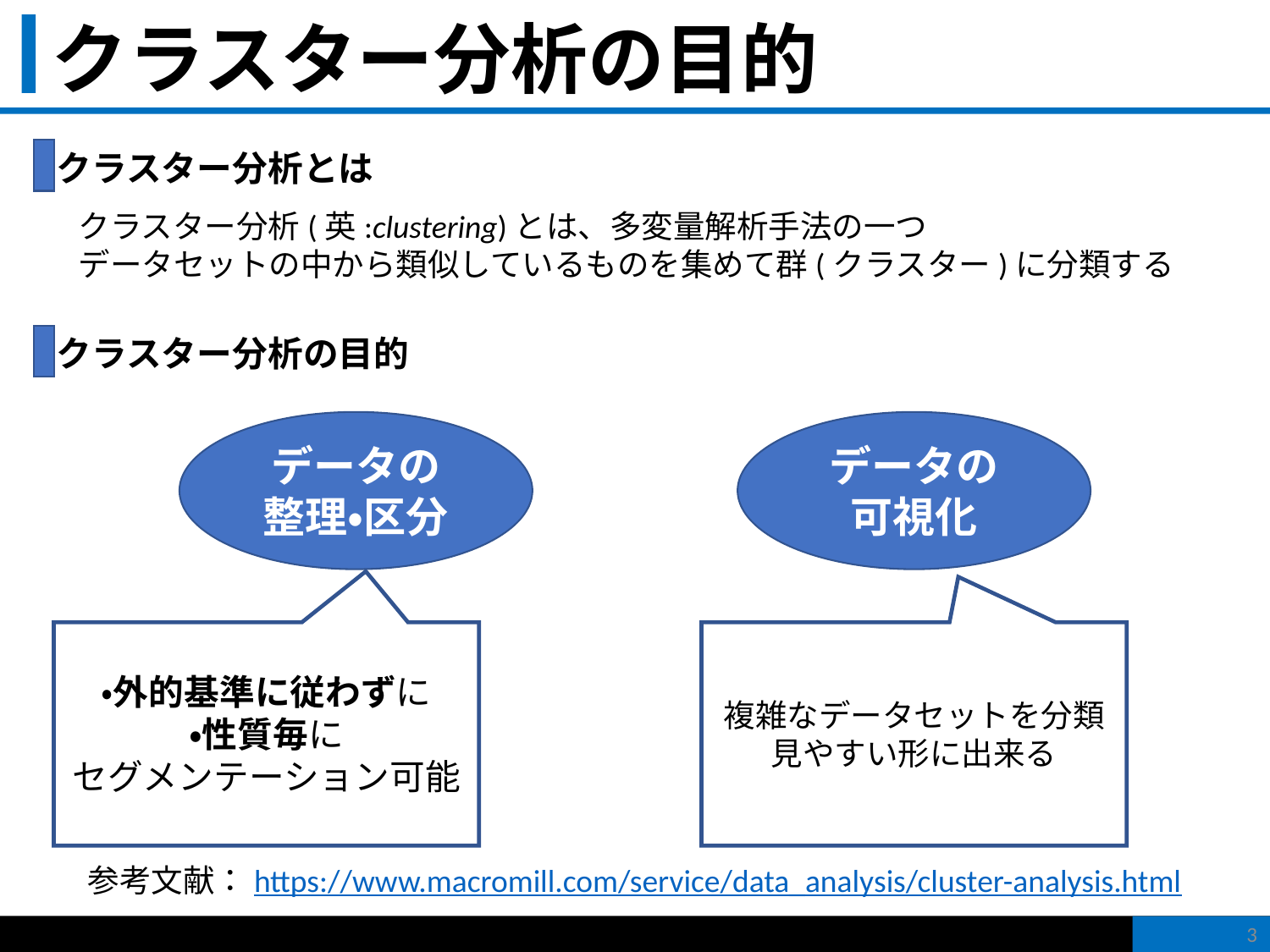

# クラスター分析の目的

クラスター分析とは
クラスター分析(英:clustering)とは、多変量解析手法の一つ
データセットの中から類似しているものを集めて群(クラスター)に分類する

クラスター分析の目的
データの
整理・区分
データの
可視化
・外的基準に従わずに
・性質毎に
セグメンテーション可能
複雑なデータセットを分類
見やすい形に出来る
参考文献：https://www.macromill.com/service/data_analysis/cluster-analysis.html

3